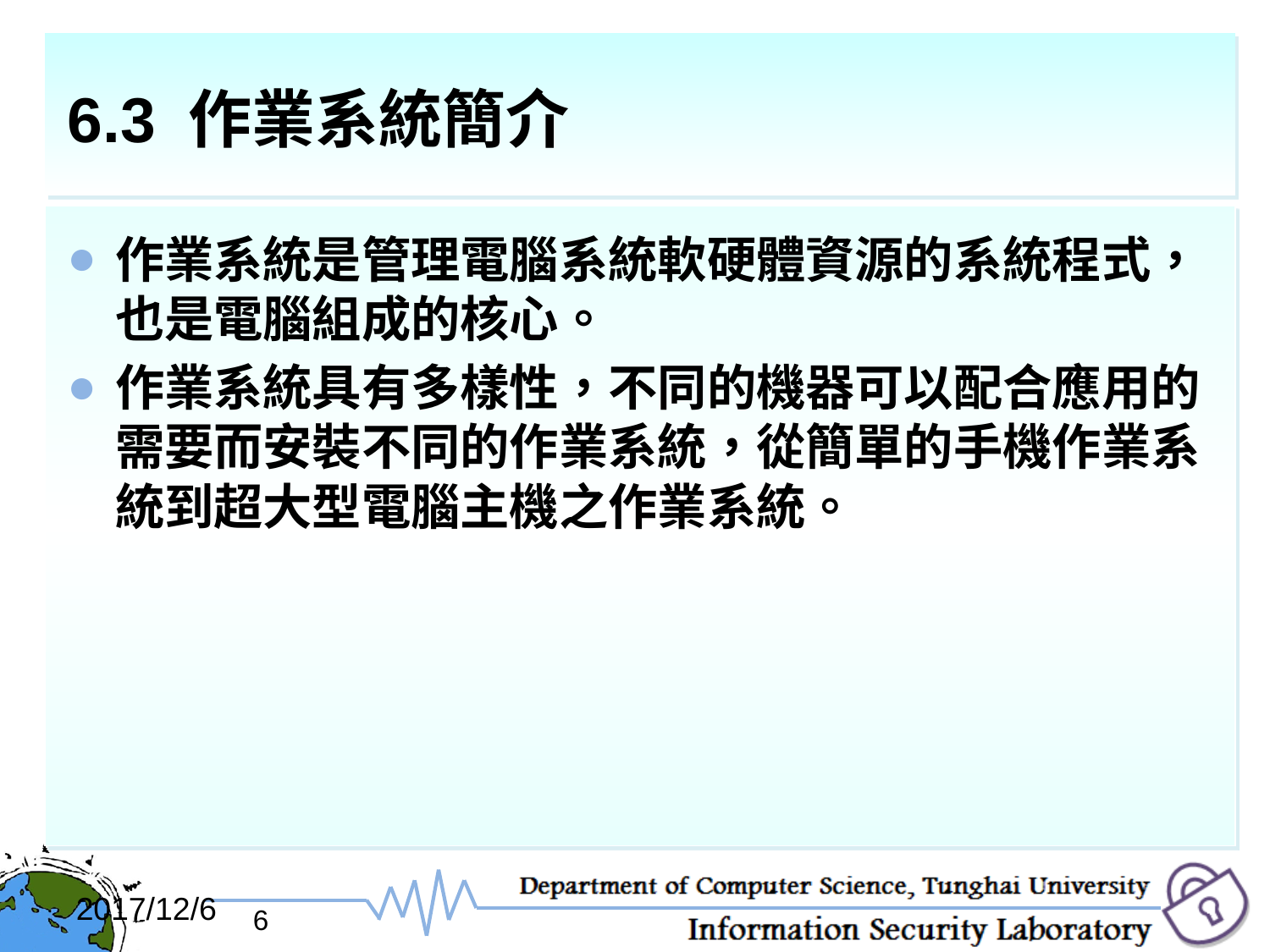

# 6.3 作業系統簡介
作業系統是管理電腦系統軟硬體資源的系統程式，也是電腦組成的核心。
作業系統具有多樣性，不同的機器可以配合應用的需要而安裝不同的作業系統，從簡單的手機作業系統到超大型電腦主機之作業系統。
2017/12/6
6